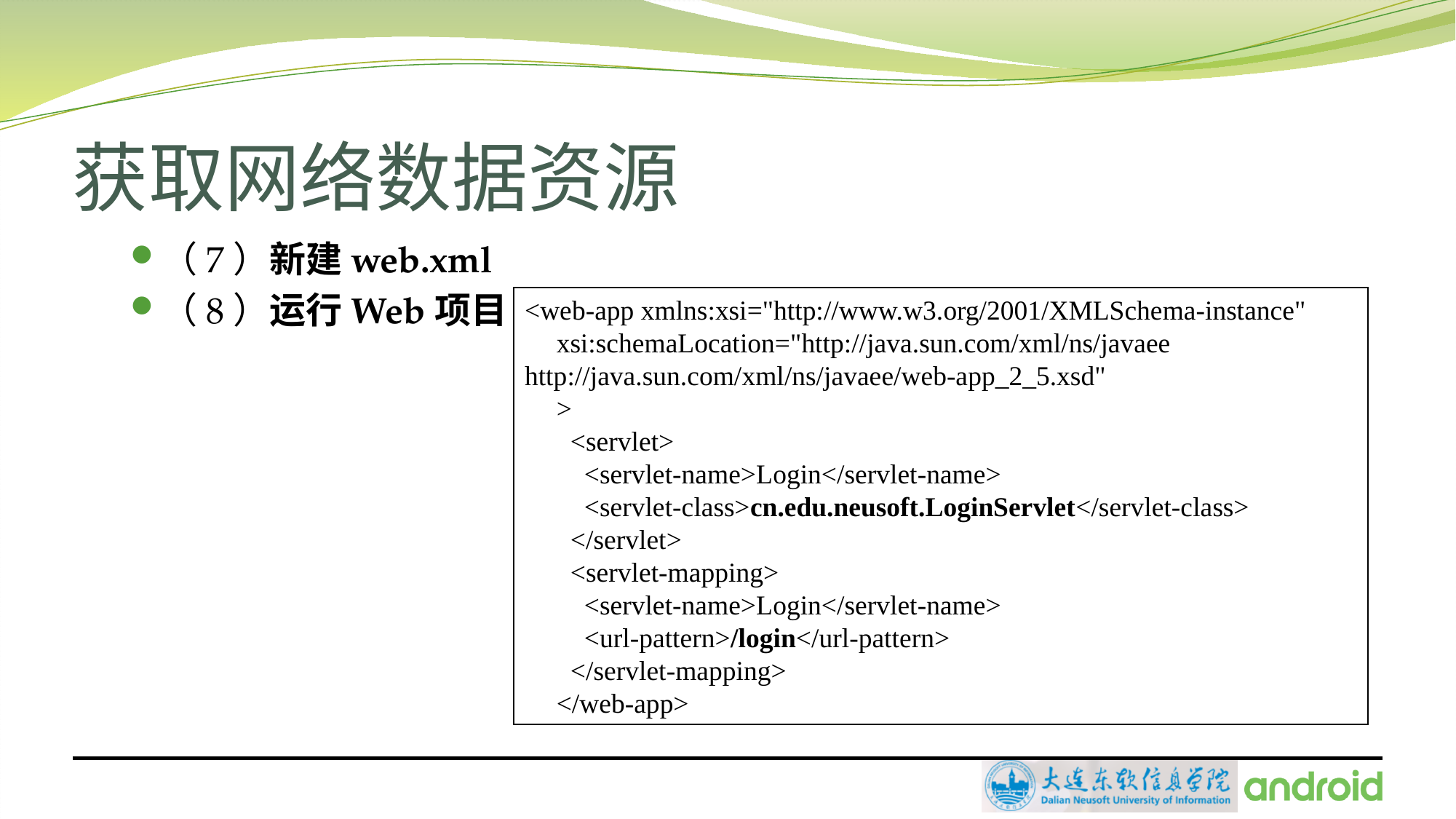

# 获取网络数据资源
（7）新建web.xml
（8）运行Web项目
<web-app xmlns:xsi="http://www.w3.org/2001/XMLSchema-instance"
xsi:schemaLocation="http://java.sun.com/xml/ns/javaee http://java.sun.com/xml/ns/javaee/web-app_2_5.xsd"
>
  <servlet>
    <servlet-name>Login</servlet-name>
    <servlet-class>cn.edu.neusoft.LoginServlet</servlet-class>
  </servlet>
  <servlet-mapping>
    <servlet-name>Login</servlet-name>
    <url-pattern>/login</url-pattern>
  </servlet-mapping>
</web-app>